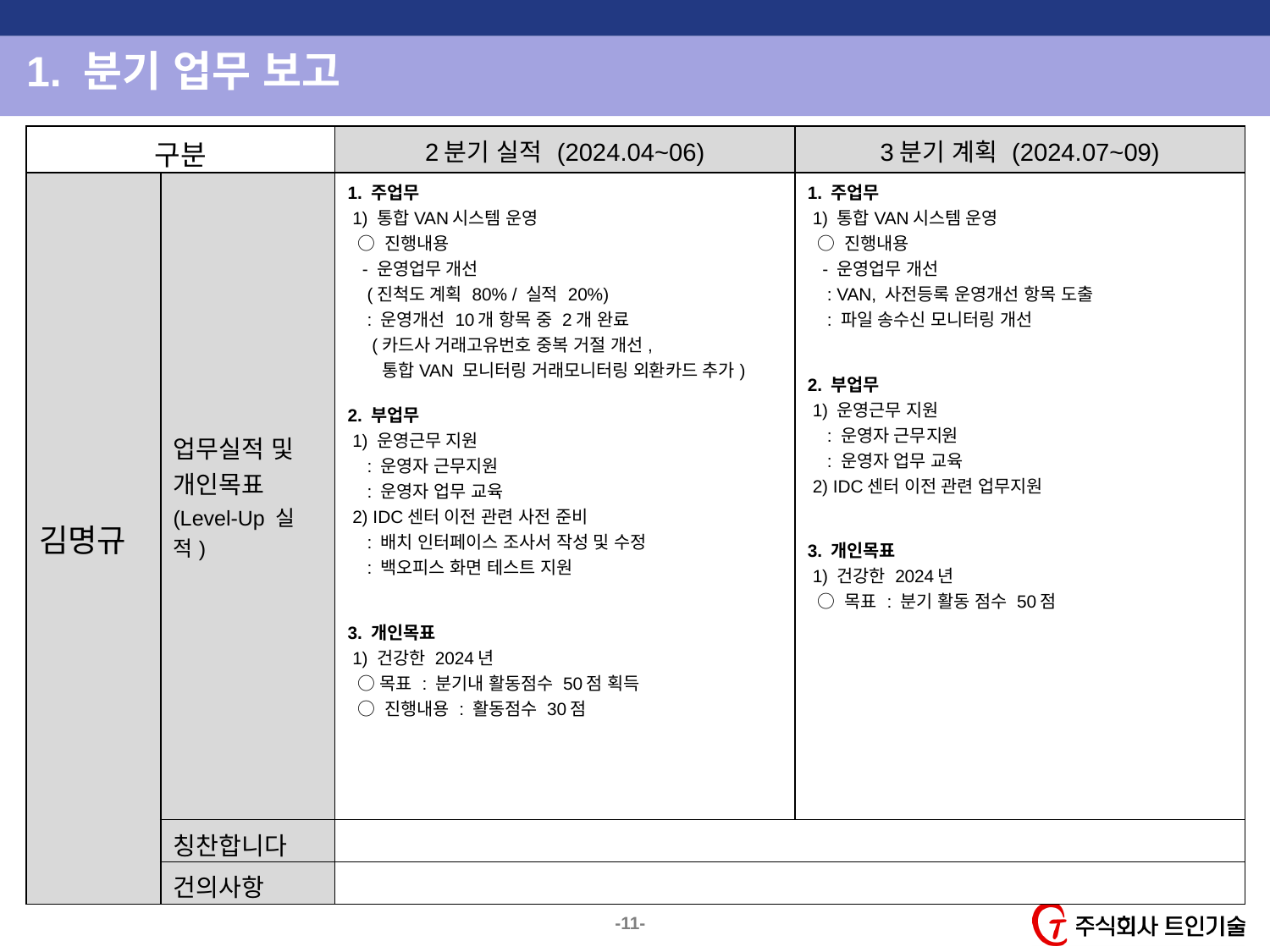

1. 분기 업무 보고
| 구분 |  | 2분기 실적 (2024.04~06) | 3분기 계획 (2024.07~09) |
| --- | --- | --- | --- |
| 김명규 | 업무실적 및 개인목표 (Level-Up 실적) | 1. 주업무 1) 통합VAN시스템 운영 ○ 진행내용 - 운영업무 개선 (진척도 계획 80% / 실적 20%) : 운영개선 10개 항목 중 2개 완료 (카드사 거래고유번호 중복 거절 개선, 통합VAN 모니터링 거래모니터링 외환카드 추가) 2. 부업무 1) 운영근무 지원 : 운영자 근무지원 : 운영자 업무 교육 2) IDC센터 이전 관련 사전 준비 : 배치 인터페이스 조사서 작성 및 수정 : 백오피스 화면 테스트 지원 3. 개인목표 1) 건강한 2024년 ○목표 : 분기내 활동점수 50점 획득 ○ 진행내용 : 활동점수 30점 | 1. 주업무 1) 통합VAN시스템 운영 ○ 진행내용 - 운영업무 개선 : VAN, 사전등록 운영개선 항목 도출 : 파일 송수신 모니터링 개선 2. 부업무 1) 운영근무 지원 : 운영자 근무지원 : 운영자 업무 교육 2) IDC센터 이전 관련 업무지원 3. 개인목표 1) 건강한 2024년 ○ 목표 : 분기 활동 점수 50점 |
|  | 칭찬합니다 |  |  |
|  | 건의사항 |  |  |